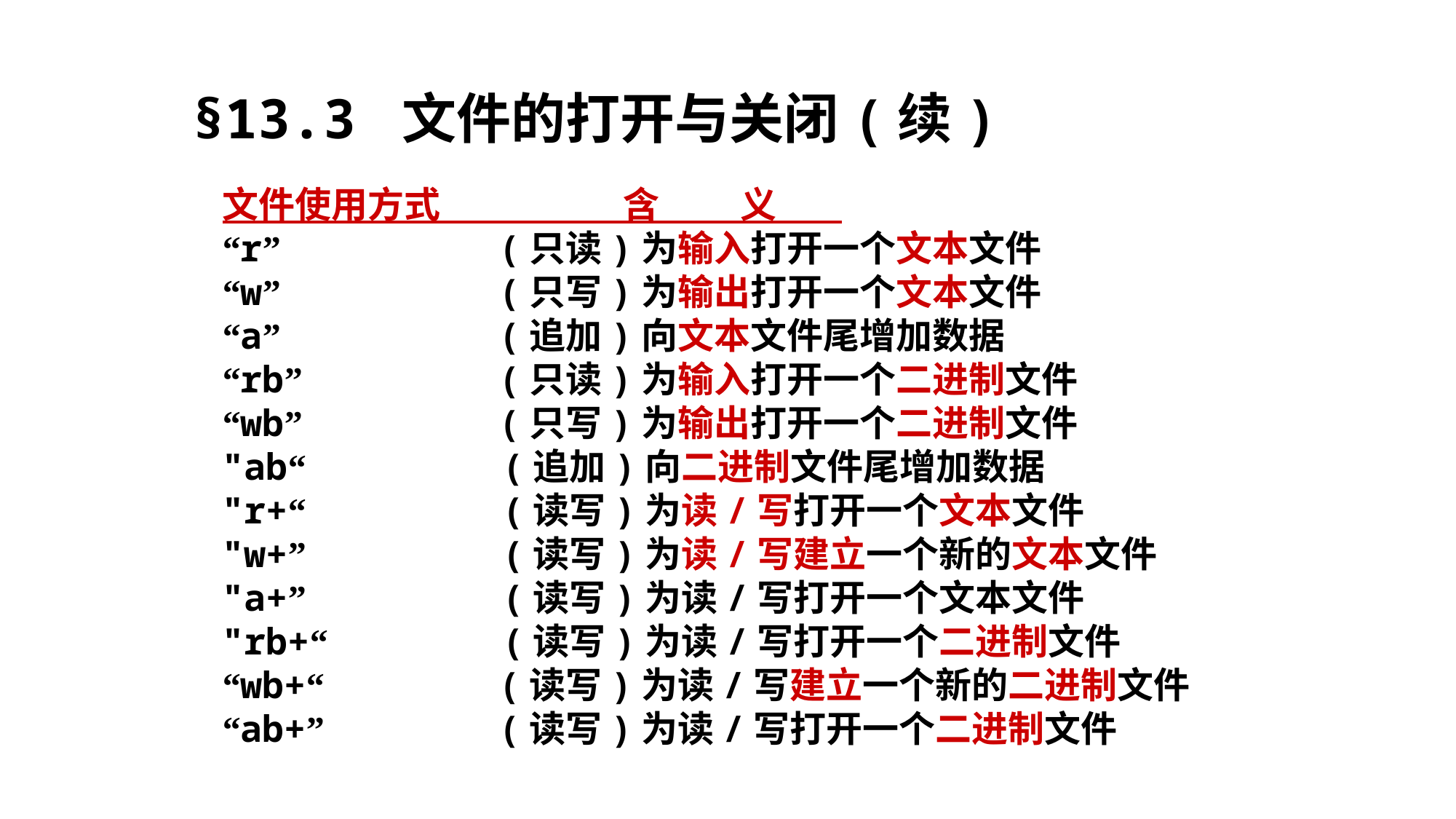

§13.3 文件的打开与关闭(续)
文件使用方式　　　　　含　 　义
“r”          (只读)为输入打开一个文本文件
“w”          (只写)为输出打开一个文本文件
“a”          (追加)向文本文件尾增加数据
“rb”         (只读)为输入打开一个二进制文件
“wb”         (只写)为输出打开一个二进制文件
"ab“         (追加)向二进制文件尾增加数据
"r+“         (读写)为读/写打开一个文本文件
"w+”         (读写)为读/写建立一个新的文本文件
"a+”         (读写)为读/写打开一个文本文件
"rb+“        (读写)为读/写打开一个二进制文件
“wb+“        (读写)为读/写建立一个新的二进制文件
“ab+”        (读写)为读/写打开一个二进制文件